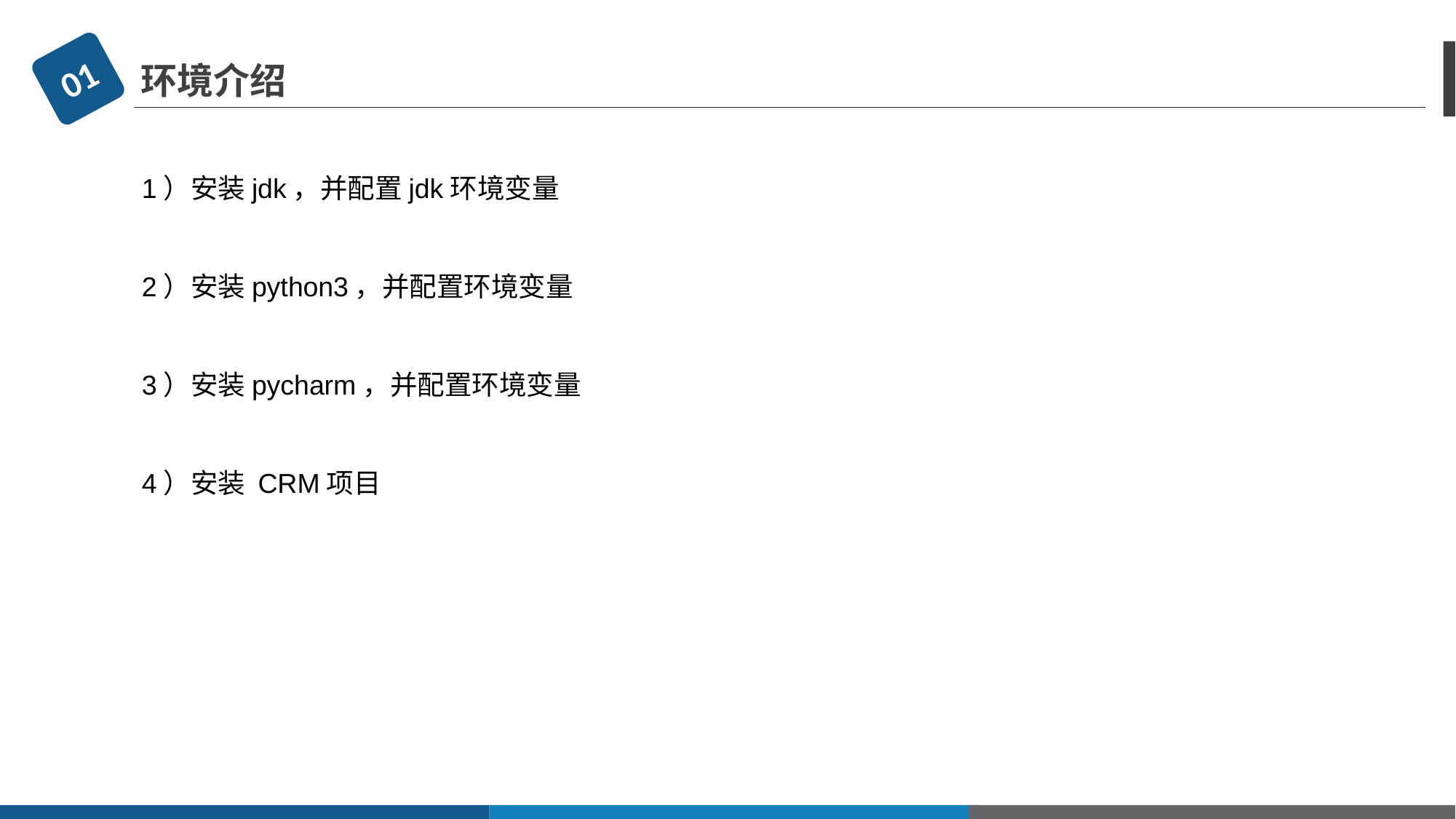

01
环境介绍
1）安装jdk，并配置jdk环境变量

2）安装python3，并配置环境变量

3）安装pycharm，并配置环境变量

4）安装 CRM项目